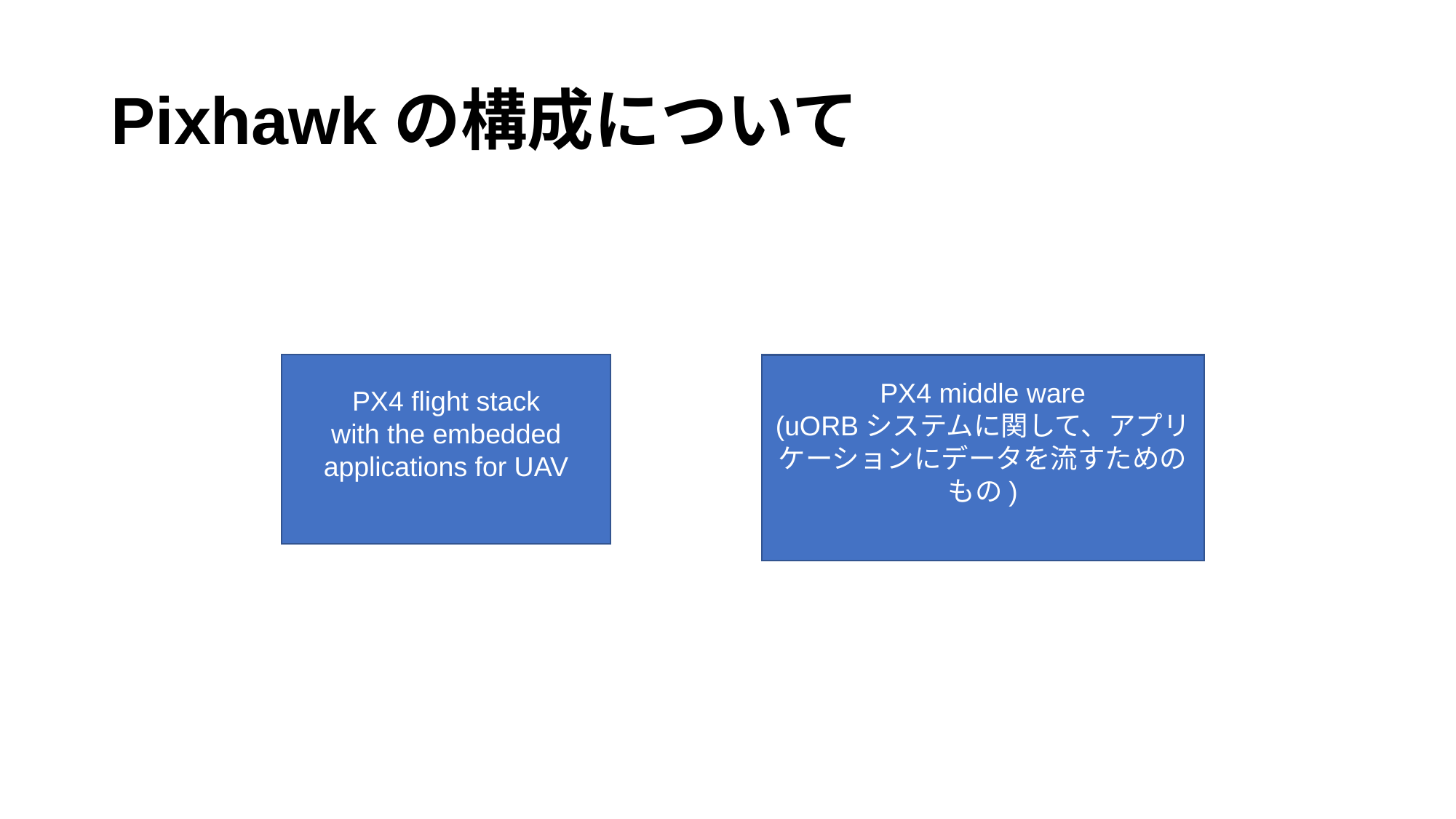

# Pixhawkの構成について

PX4 flight stack
with the embedded applications for UAV

PX4 middle ware
(uORBシステムに関して、アプリケーションにデータを流すためのもの)